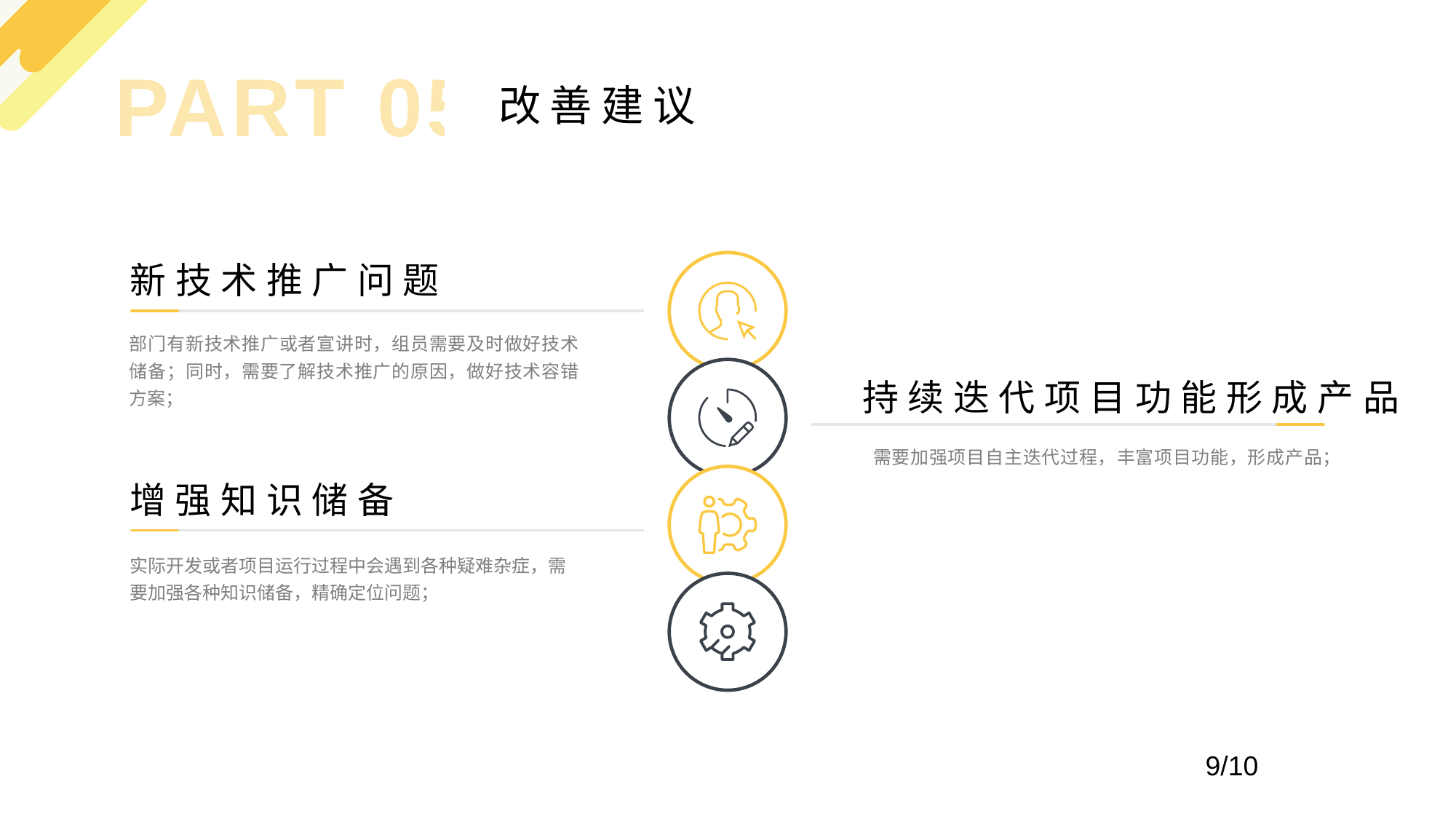

PART 05
改善建议
新技术推广问题
部门有新技术推广或者宣讲时，组员需要及时做好技术储备；同时，需要了解技术推广的原因，做好技术容错方案；

持续迭代项目功能形成产品
需要加强项目自主迭代过程，丰富项目功能，形成产品；

增强知识储备
实际开发或者项目运行过程中会遇到各种疑难杂症，需要加强各种知识储备，精确定位问题；

9/10